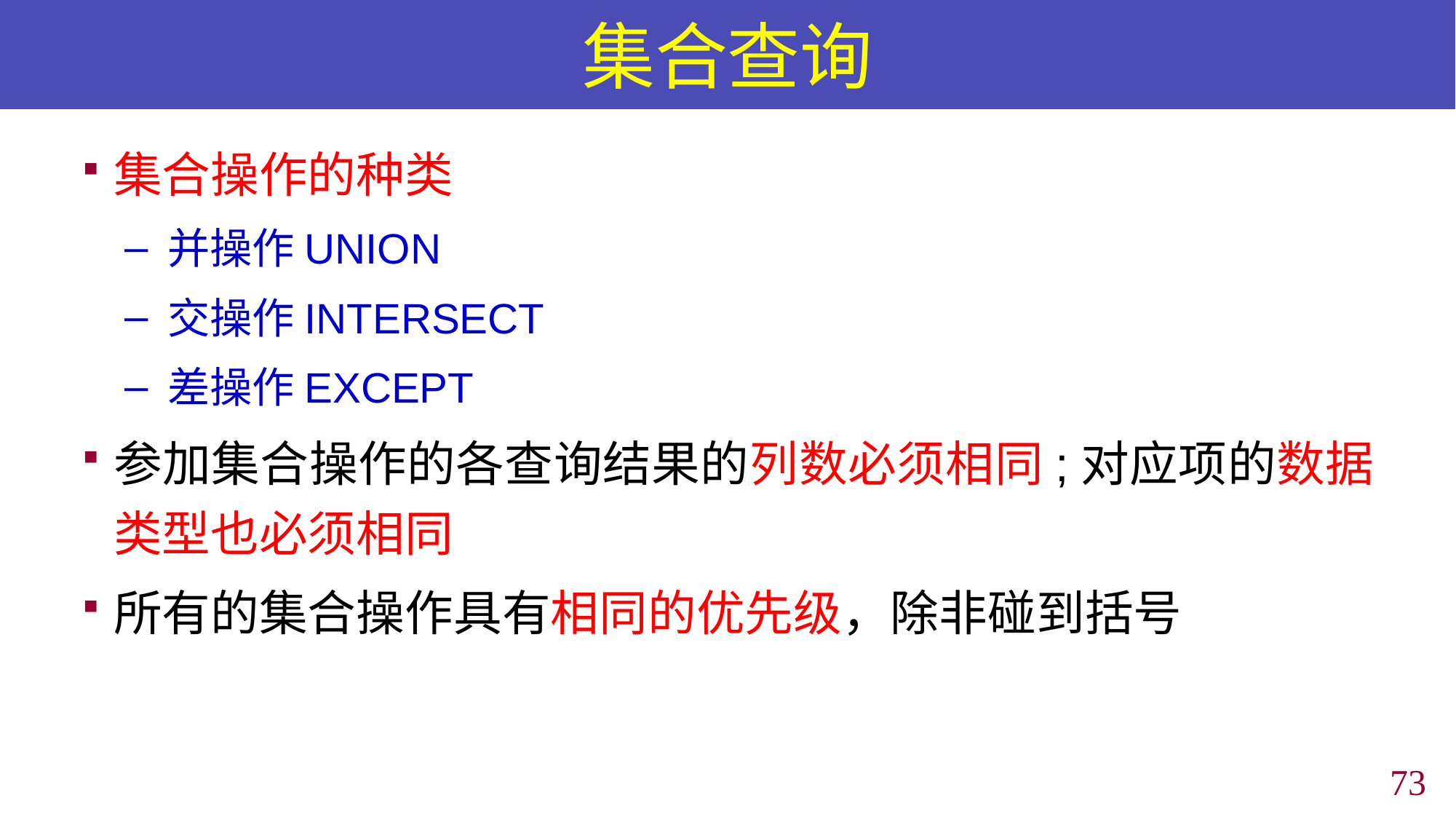

# 集合查询
集合操作的种类
并操作UNION
交操作INTERSECT
差操作EXCEPT
参加集合操作的各查询结果的列数必须相同;对应项的数据类型也必须相同
所有的集合操作具有相同的优先级，除非碰到括号
73